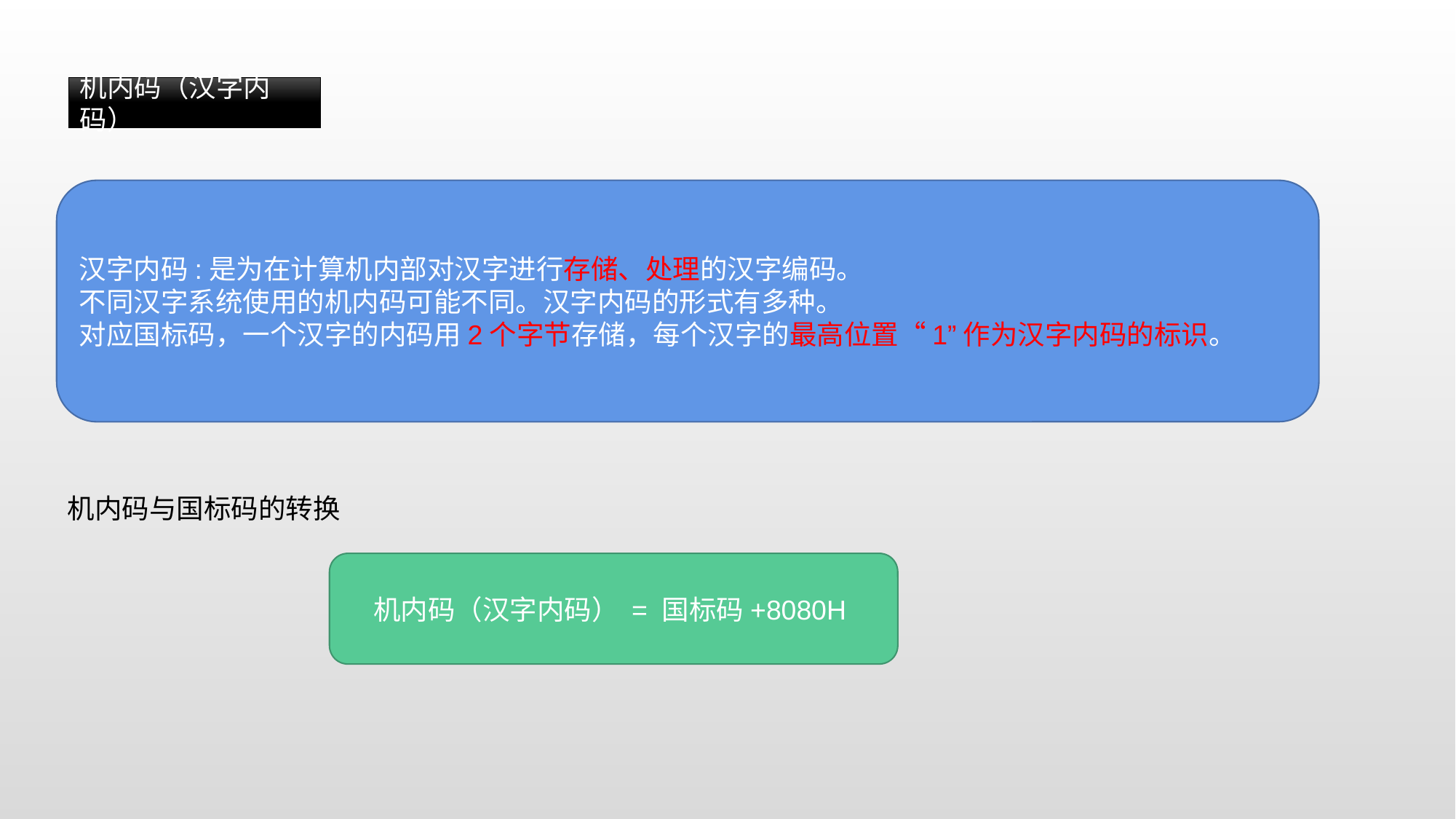

机内码（汉字内码）
汉字内码:是为在计算机内部对汉字进行存储、处理的汉字编码。
不同汉字系统使用的机内码可能不同。汉字内码的形式有多种。
对应国标码，一个汉字的内码用2个字节存储，每个汉字的最高位置“1”作为汉字内码的标识。
机内码与国标码的转换
机内码（汉字内码） = 国标码+8080H